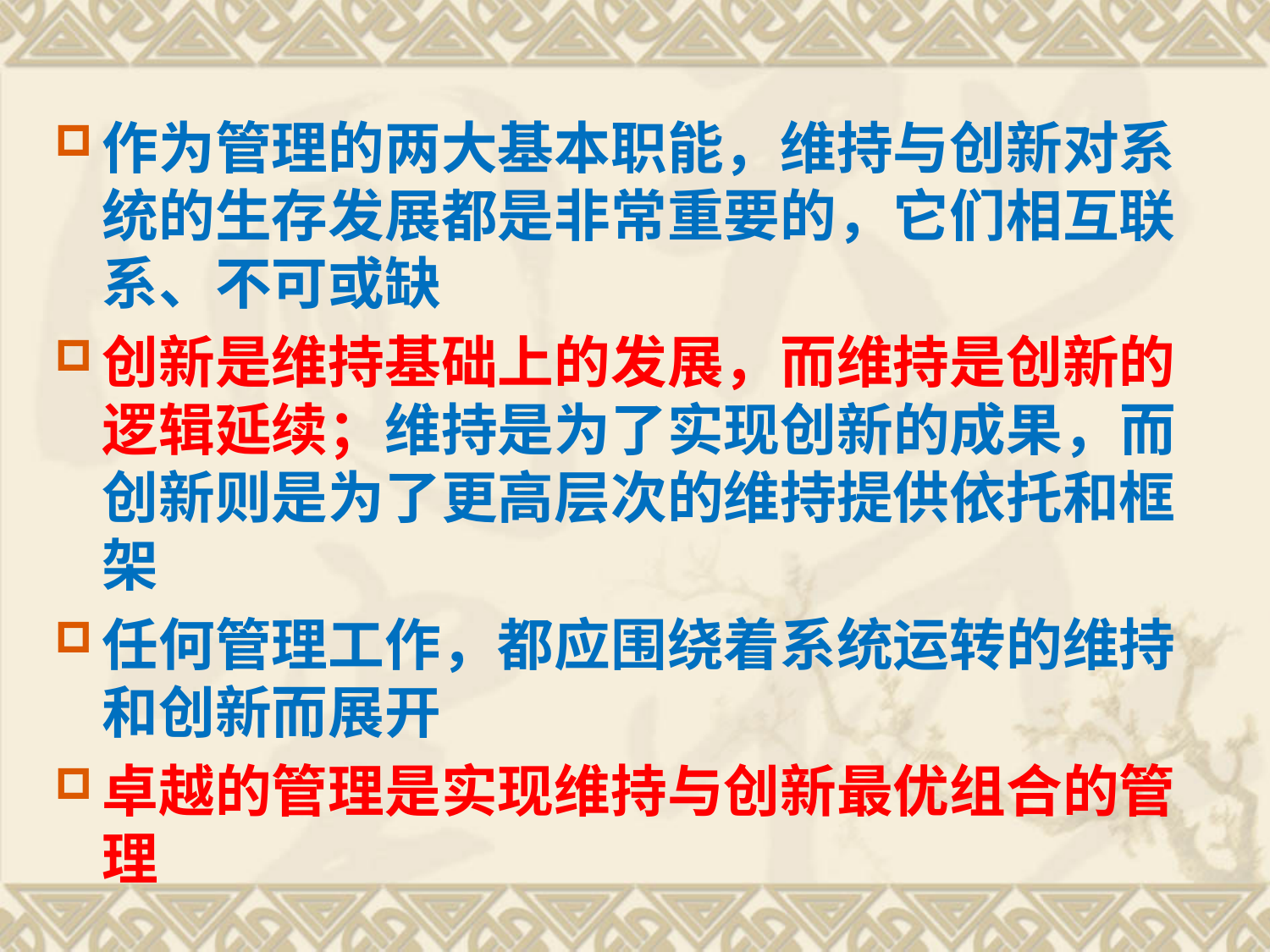

作为管理的两大基本职能，维持与创新对系统的生存发展都是非常重要的，它们相互联系、不可或缺
创新是维持基础上的发展，而维持是创新的逻辑延续；维持是为了实现创新的成果，而创新则是为了更高层次的维持提供依托和框架
任何管理工作，都应围绕着系统运转的维持和创新而展开
卓越的管理是实现维持与创新最优组合的管理